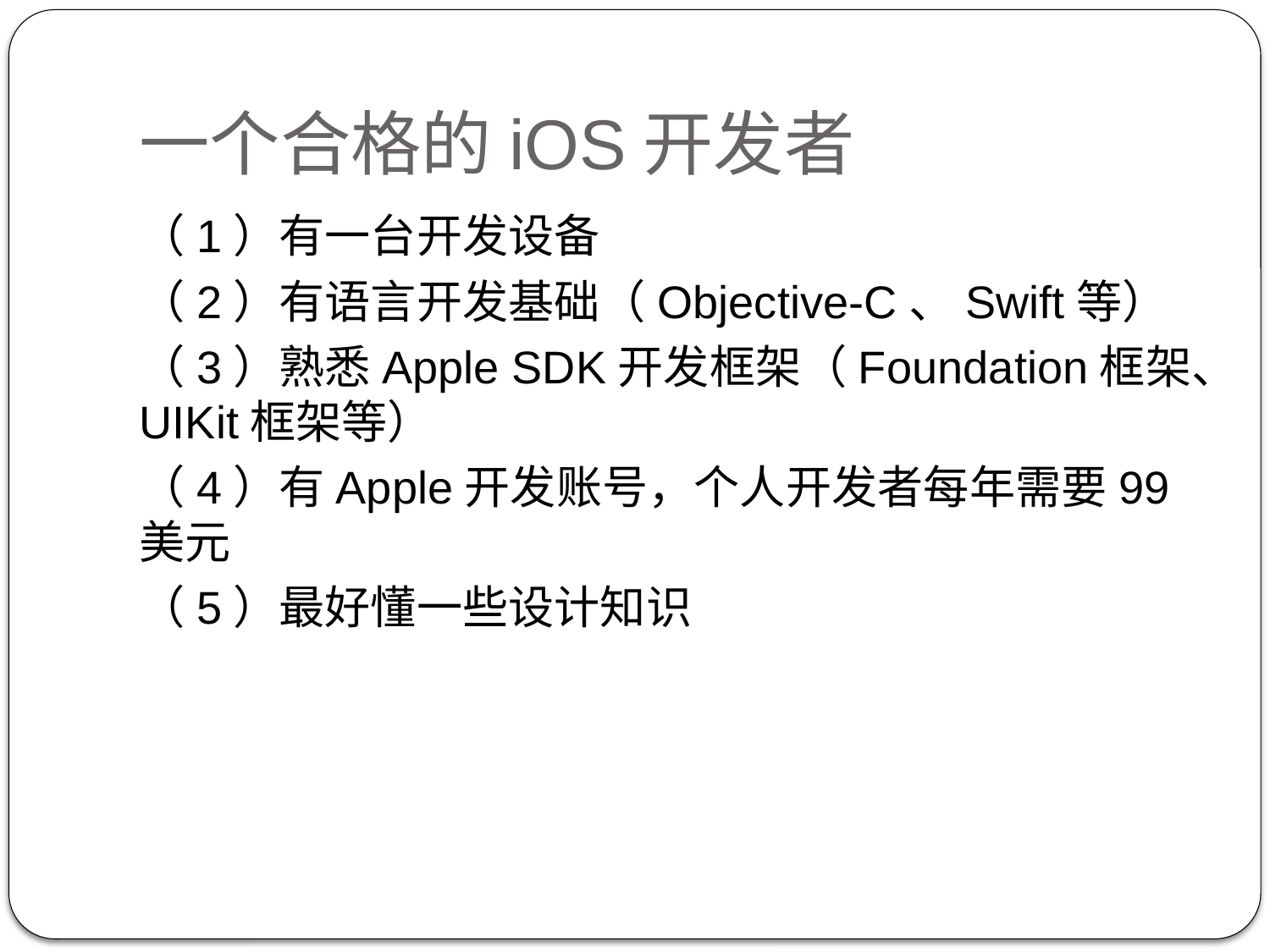

# 一个合格的iOS开发者
（1）有一台开发设备
（2）有语言开发基础（Objective-C、Swift等）
（3）熟悉Apple SDK开发框架（Foundation框架、UIKit框架等）
（4）有Apple开发账号，个人开发者每年需要99美元
（5）最好懂一些设计知识